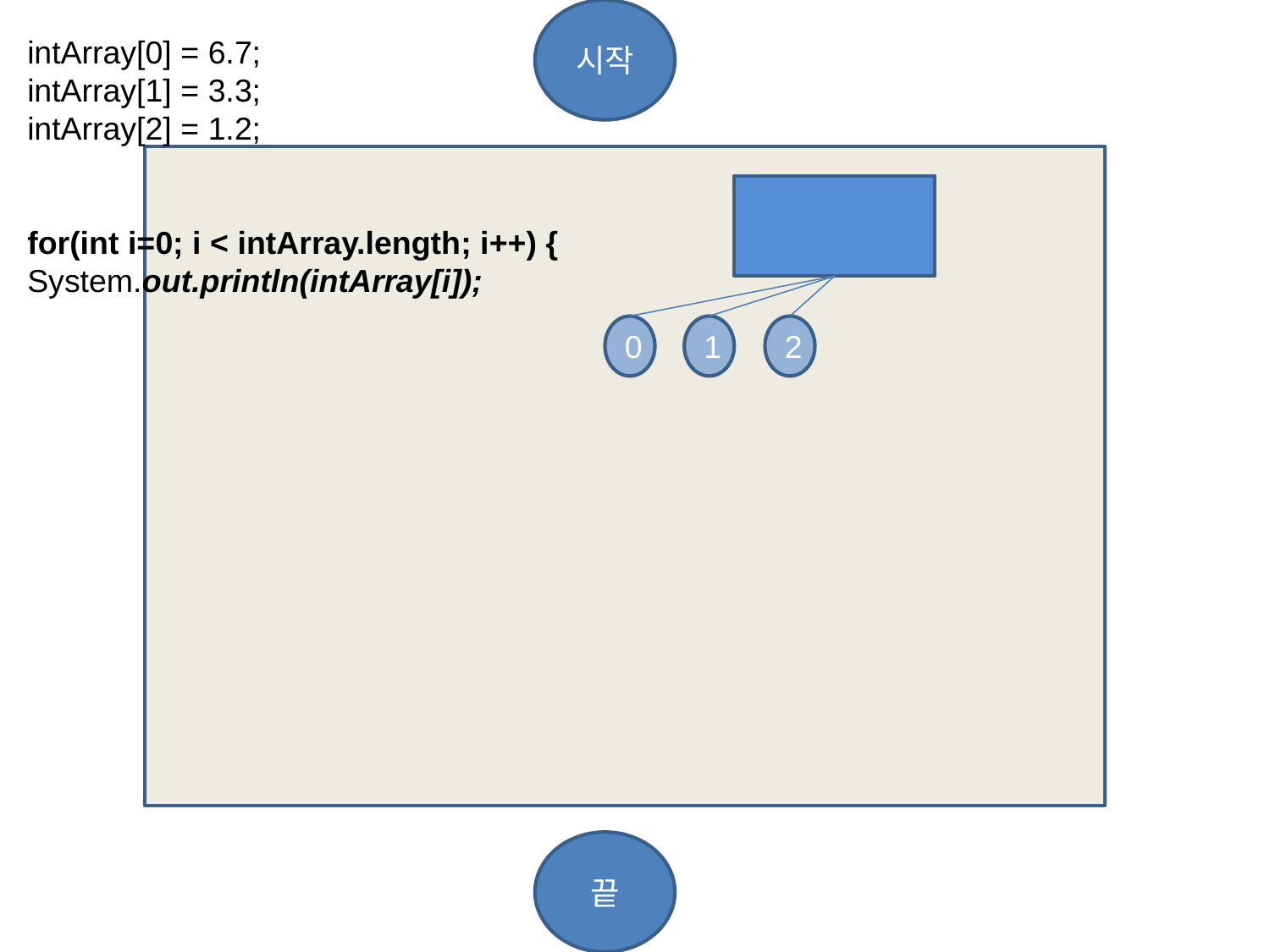

시작
intArray[0] = 6.7;
intArray[1] = 3.3;
intArray[2] = 1.2;

for(int i=0; i < intArray.length; i++) {
System.out.println(intArray[i]);

0
1
2
끝